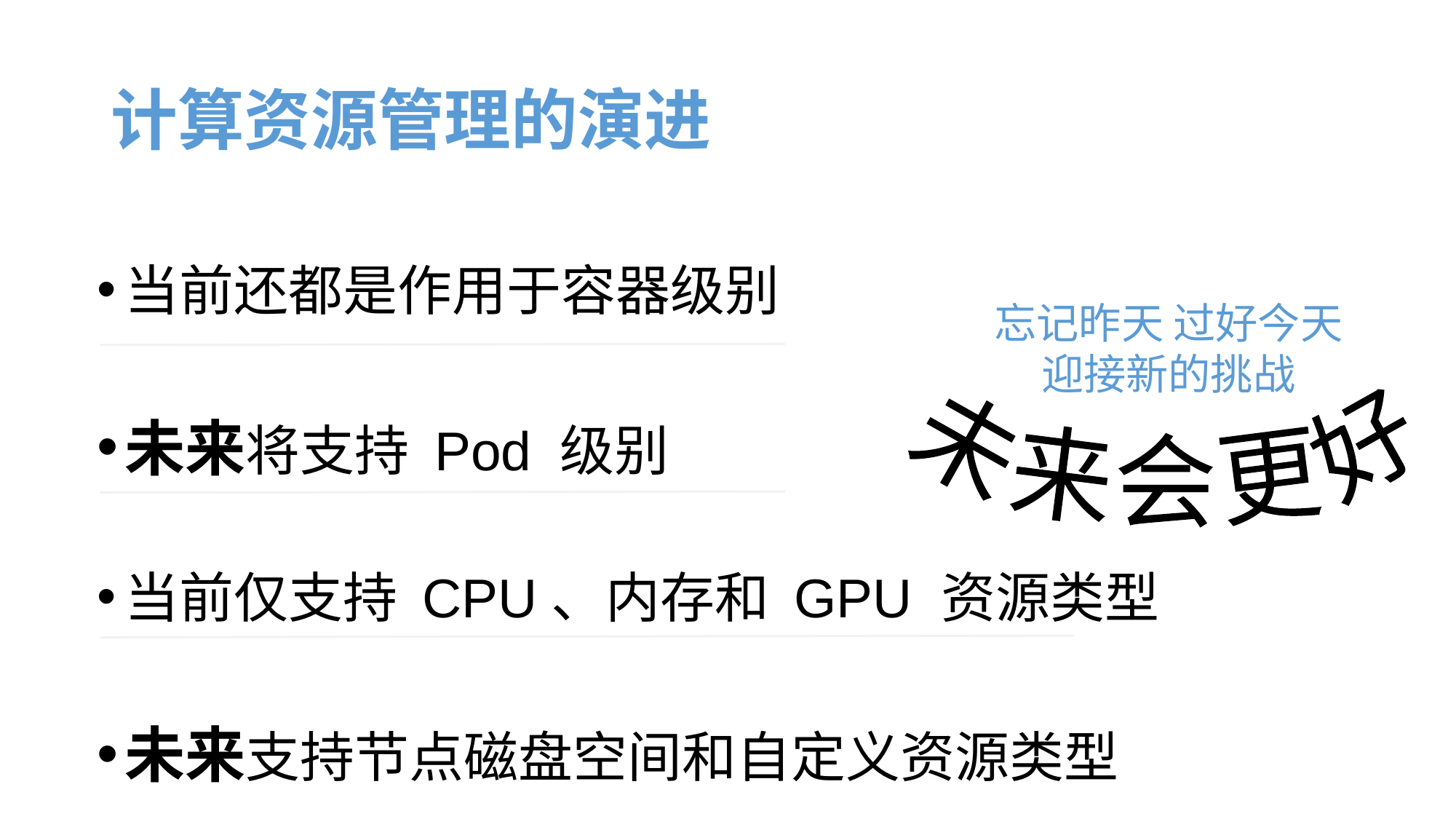

# 计算资源管理的演进
当前还都是作用于容器级别
未来将支持 Pod 级别
当前仅支持 CPU、内存和 GPU 资源类型
未来支持节点磁盘空间和自定义资源类型（v1.7+）

忘记昨天 过好今天
迎接新的挑战
未来会更好